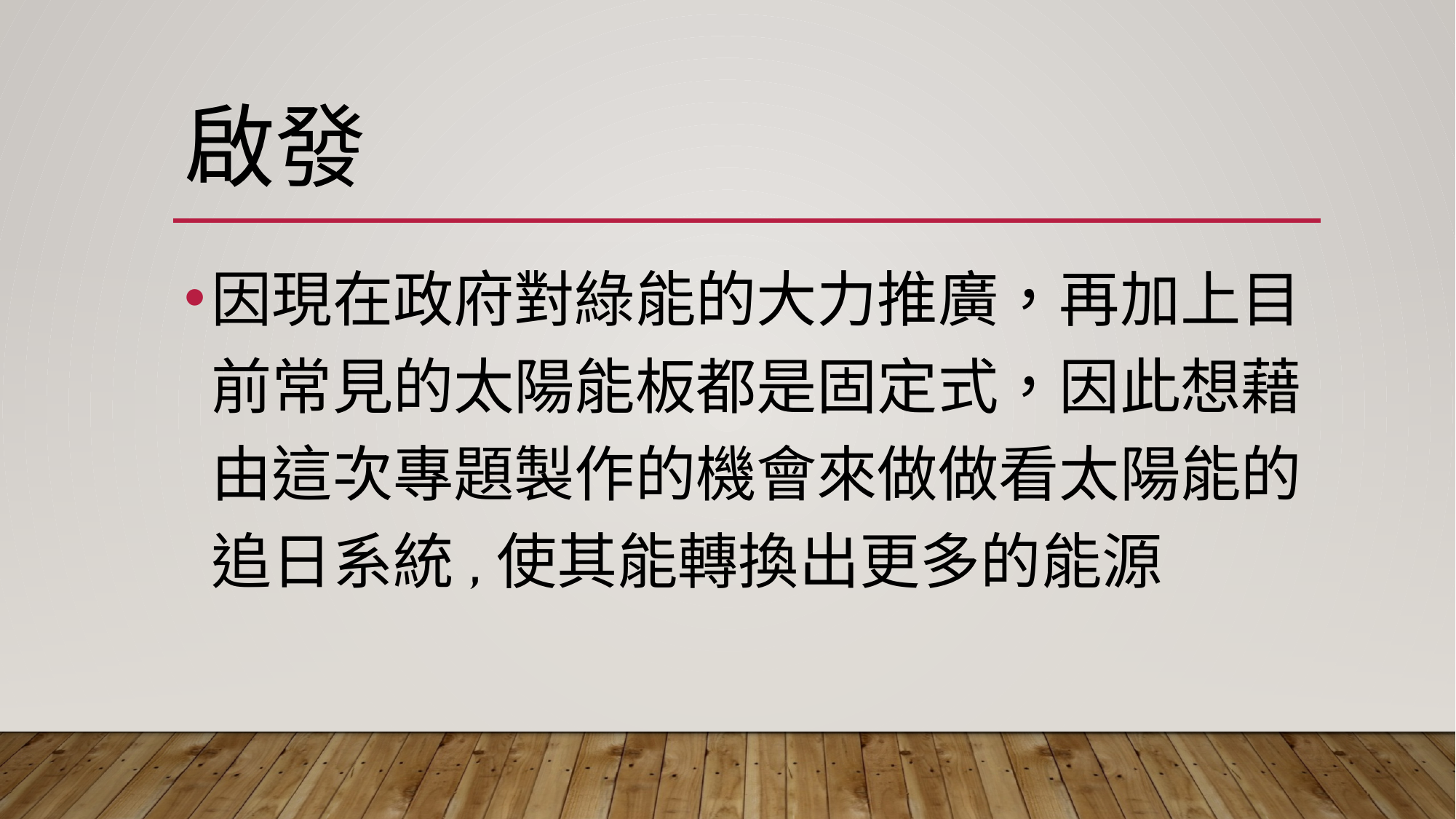

# 啟發
因現在政府對綠能的大力推廣，再加上目前常見的太陽能板都是固定式，因此想藉由這次專題製作的機會來做做看太陽能的追日系統,使其能轉換出更多的能源